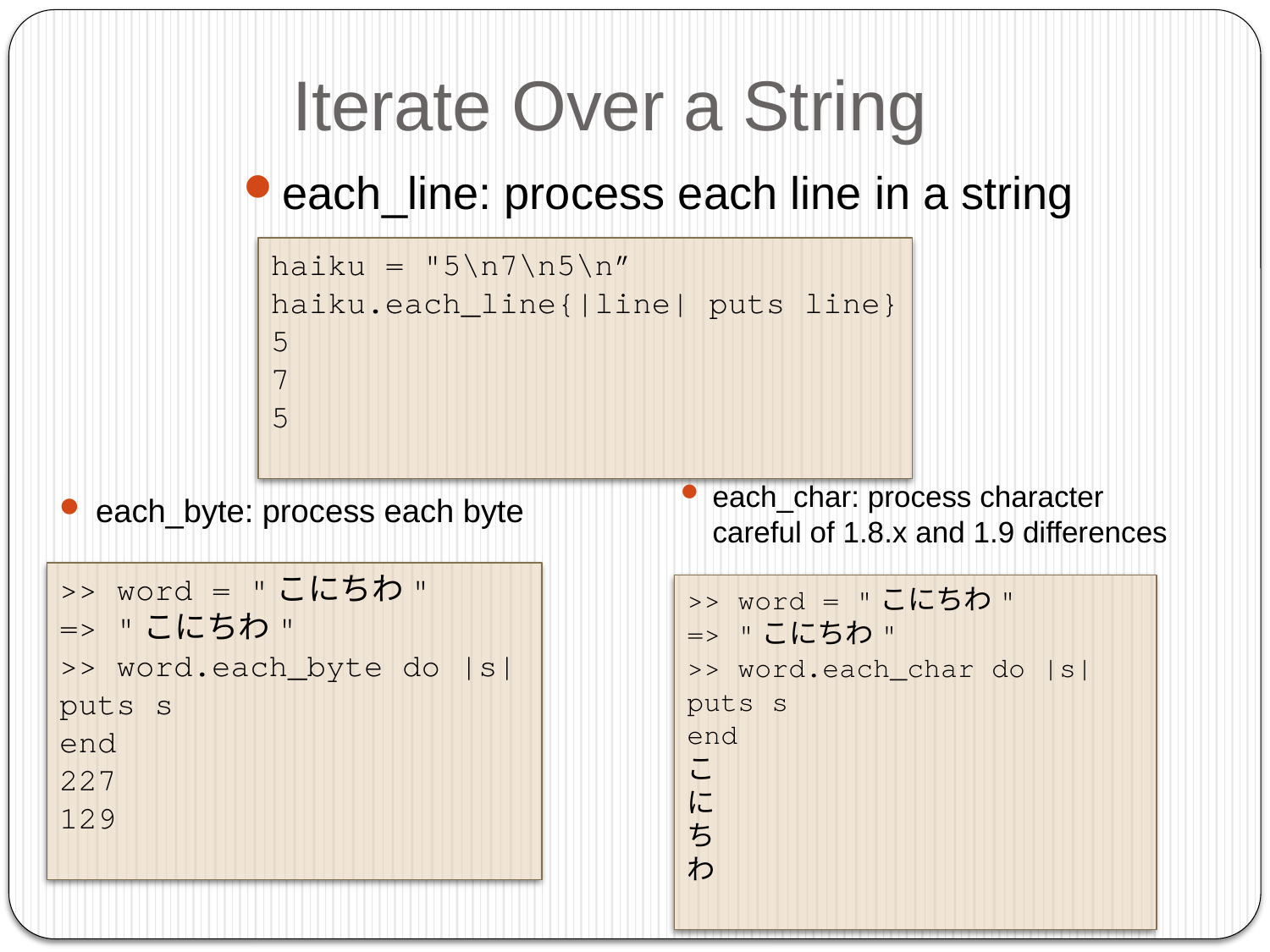

# Iterate Over a String
each_line: process each line in a string

haiku = "5\n7\n5\n”
haiku.each_line{|line| puts line}
5
7
5

each_byte: process each byte

each_char: process character
careful of 1.8.x and 1.9 differences
>> word = "こにちわ"
=> "こにちわ"
>> word.each_byte do |s|
puts s
end
227
129

>> word = "こにちわ"
=> "こにちわ"
>> word.each_char do |s| puts s
end
こ
に
ち
わ